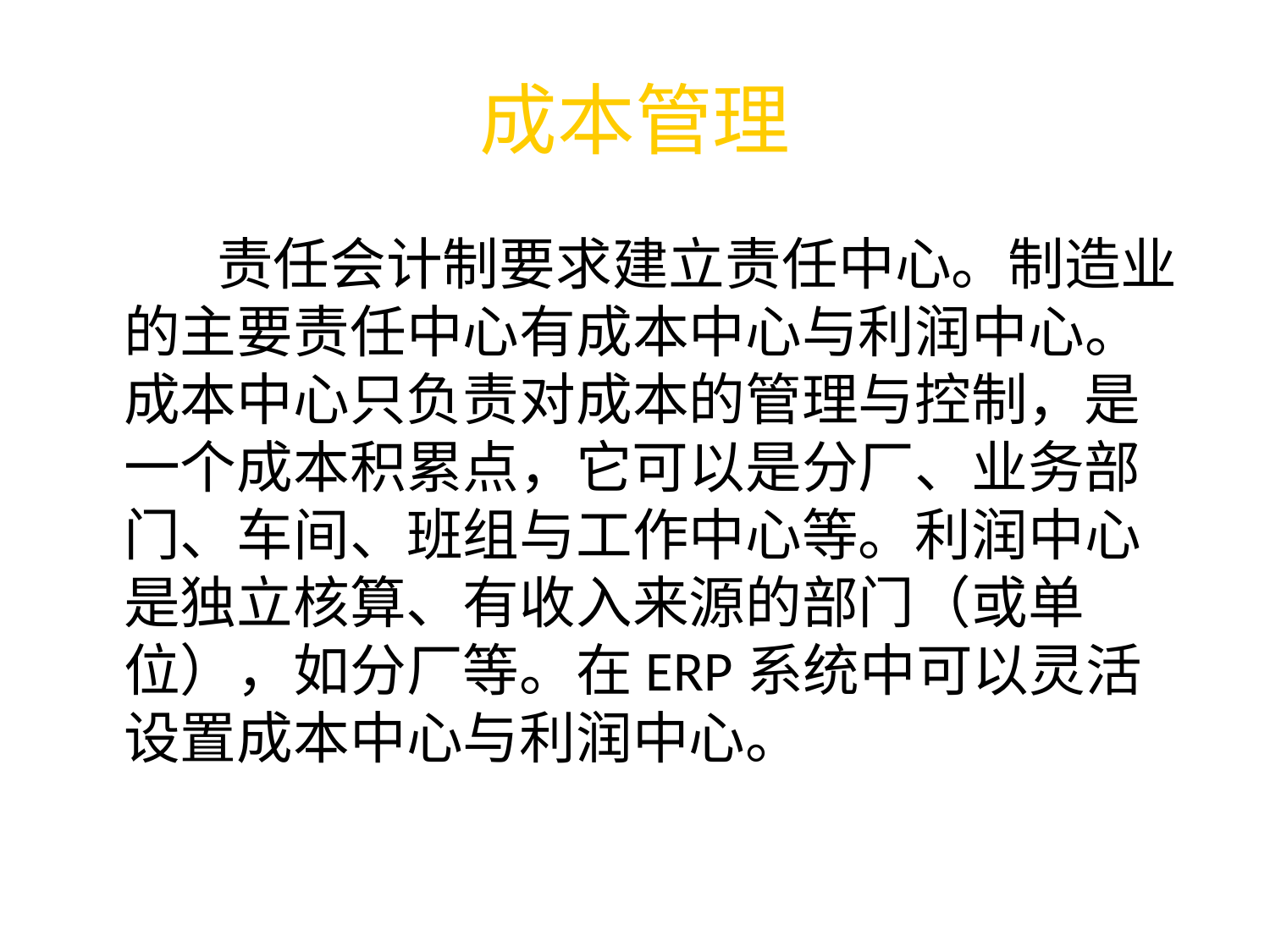

# 成本管理
          责任会计制要求建立责任中心。制造业的主要责任中心有成本中心与利润中心。成本中心只负责对成本的管理与控制，是一个成本积累点，它可以是分厂、业务部门、车间、班组与工作中心等。利润中心是独立核算、有收入来源的部门（或单位），如分厂等。在ERP系统中可以灵活设置成本中心与利润中心。